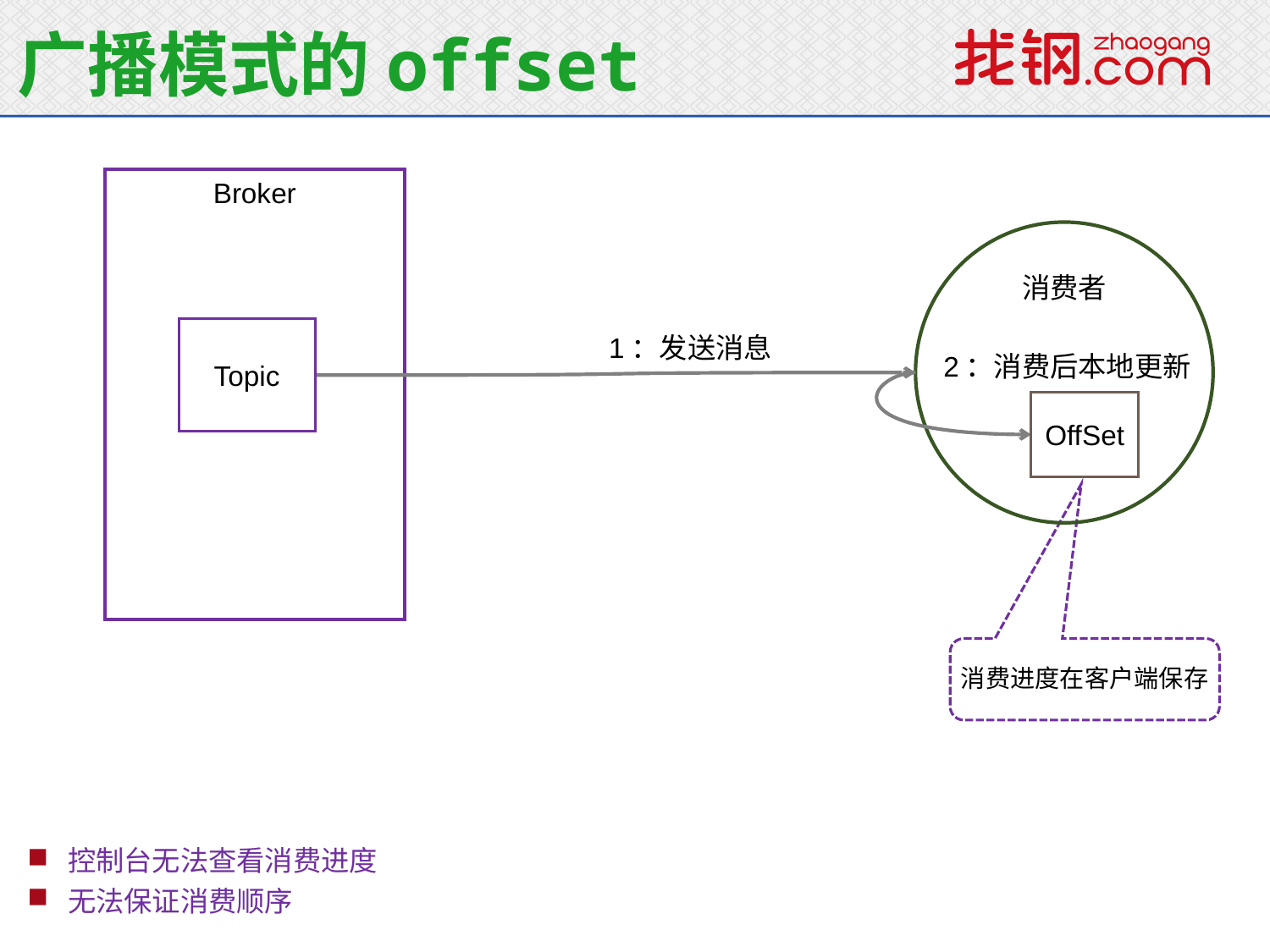

广播模式的offset
Broker
消费者
Topic
1：发送消息
2：消费后本地更新
OffSet
消费进度在客户端保存

控制台无法查看消费进度
无法保证消费顺序